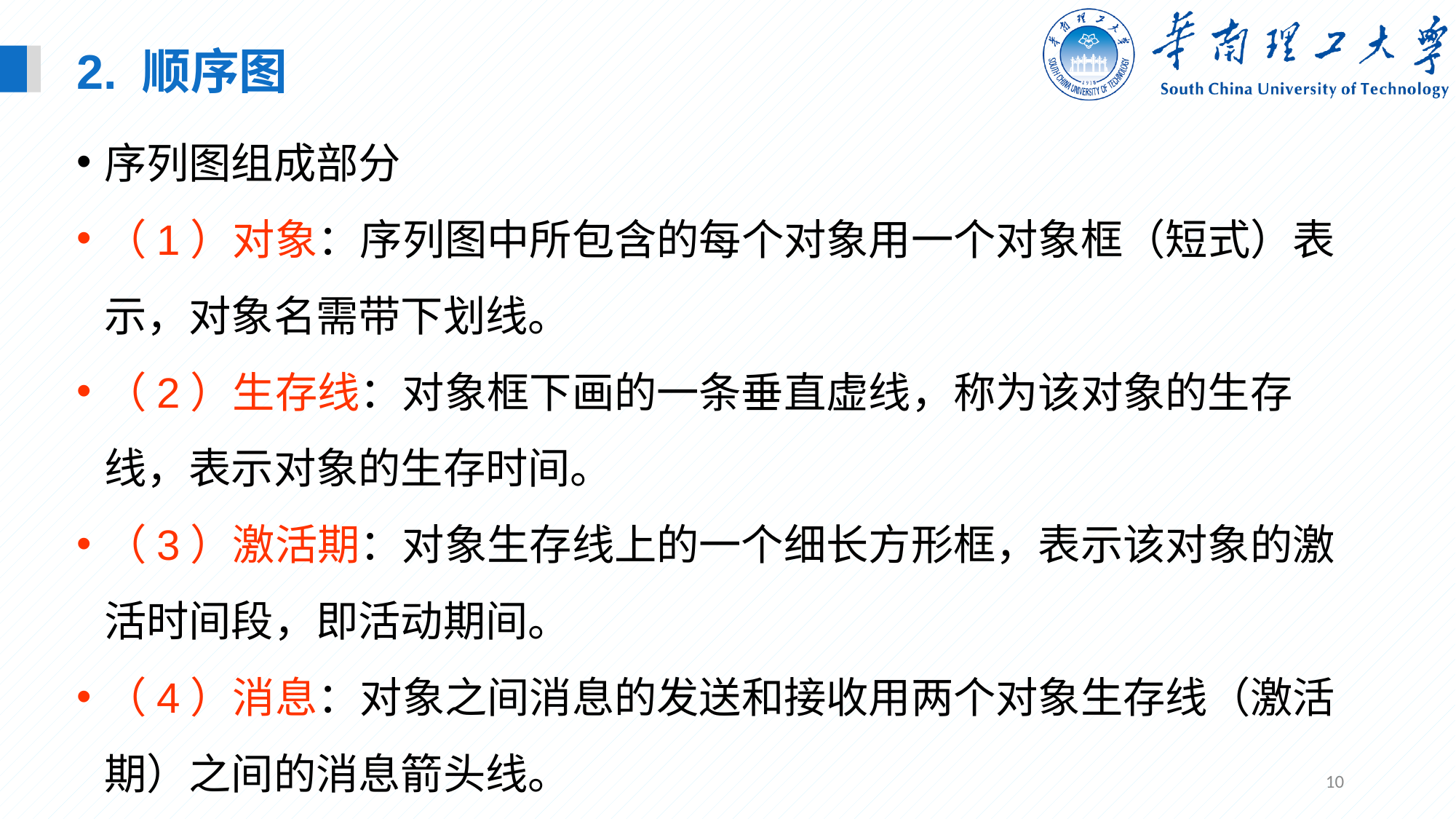

2. 顺序图
序列图组成部分
（1）对象：序列图中所包含的每个对象用一个对象框（短式）表示，对象名需带下划线。
（2）生存线：对象框下画的一条垂直虚线，称为该对象的生存线，表示对象的生存时间。
（3）激活期：对象生存线上的一个细长方形框，表示该对象的激活时间段，即活动期间。
（4）消息：对象之间消息的发送和接收用两个对象生存线（激活期）之间的消息箭头线。

10